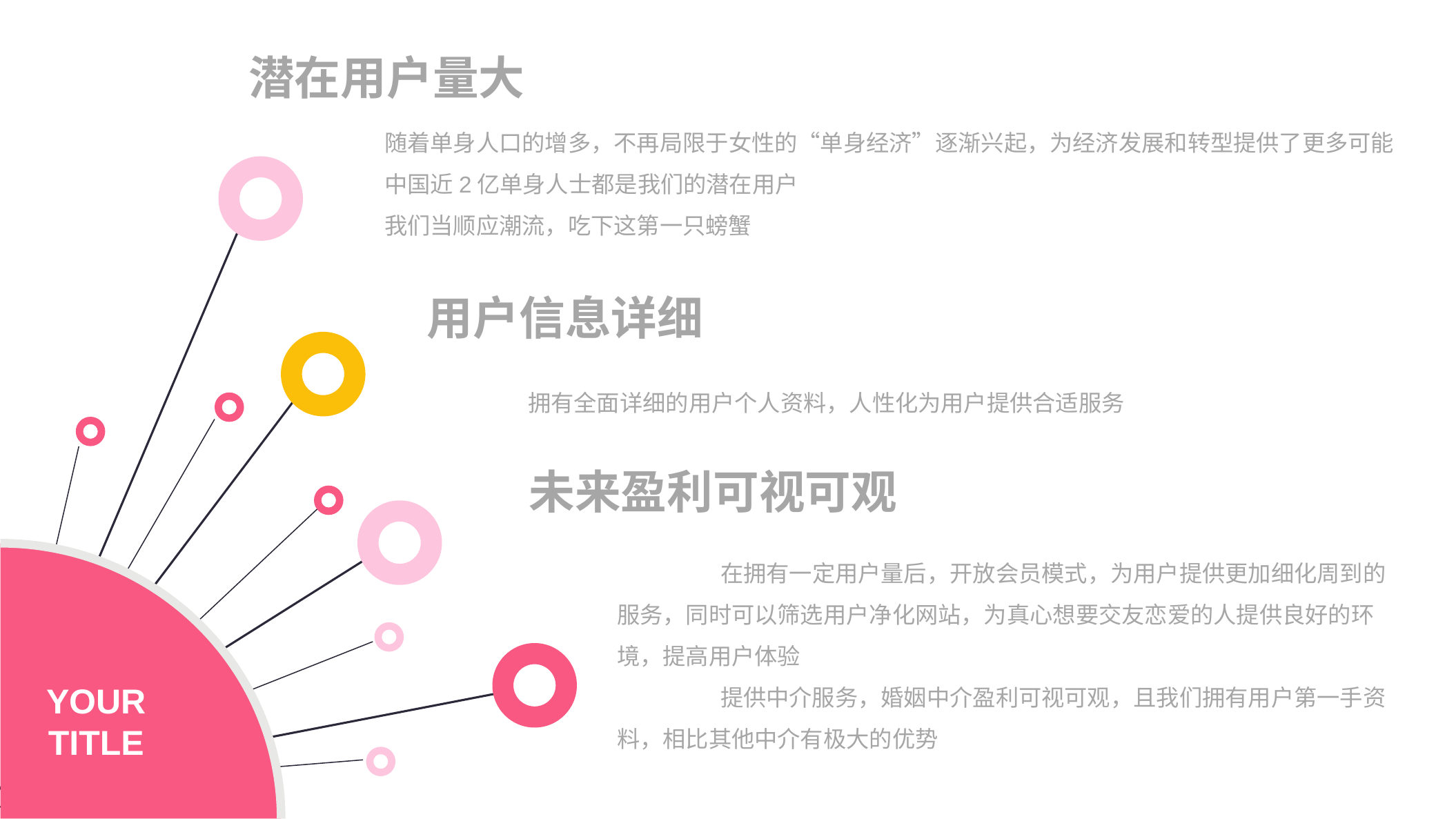

潜在用户量大
随着单身人口的增多，不再局限于女性的“单身经济”逐渐兴起，为经济发展和转型提供了更多可能
中国近2亿单身人士都是我们的潜在用户
我们当顺应潮流，吃下这第一只螃蟹

用户信息详细

拥有全面详细的用户个人资料，人性化为用户提供合适服务

未来盈利可视可观

	在拥有一定用户量后，开放会员模式，为用户提供更加细化周到的服务，同时可以筛选用户净化网站，为真心想要交友恋爱的人提供良好的环境，提高用户体验
	提供中介服务，婚姻中介盈利可视可观，且我们拥有用户第一手资料，相比其他中介有极大的优势

YOUR TITLE